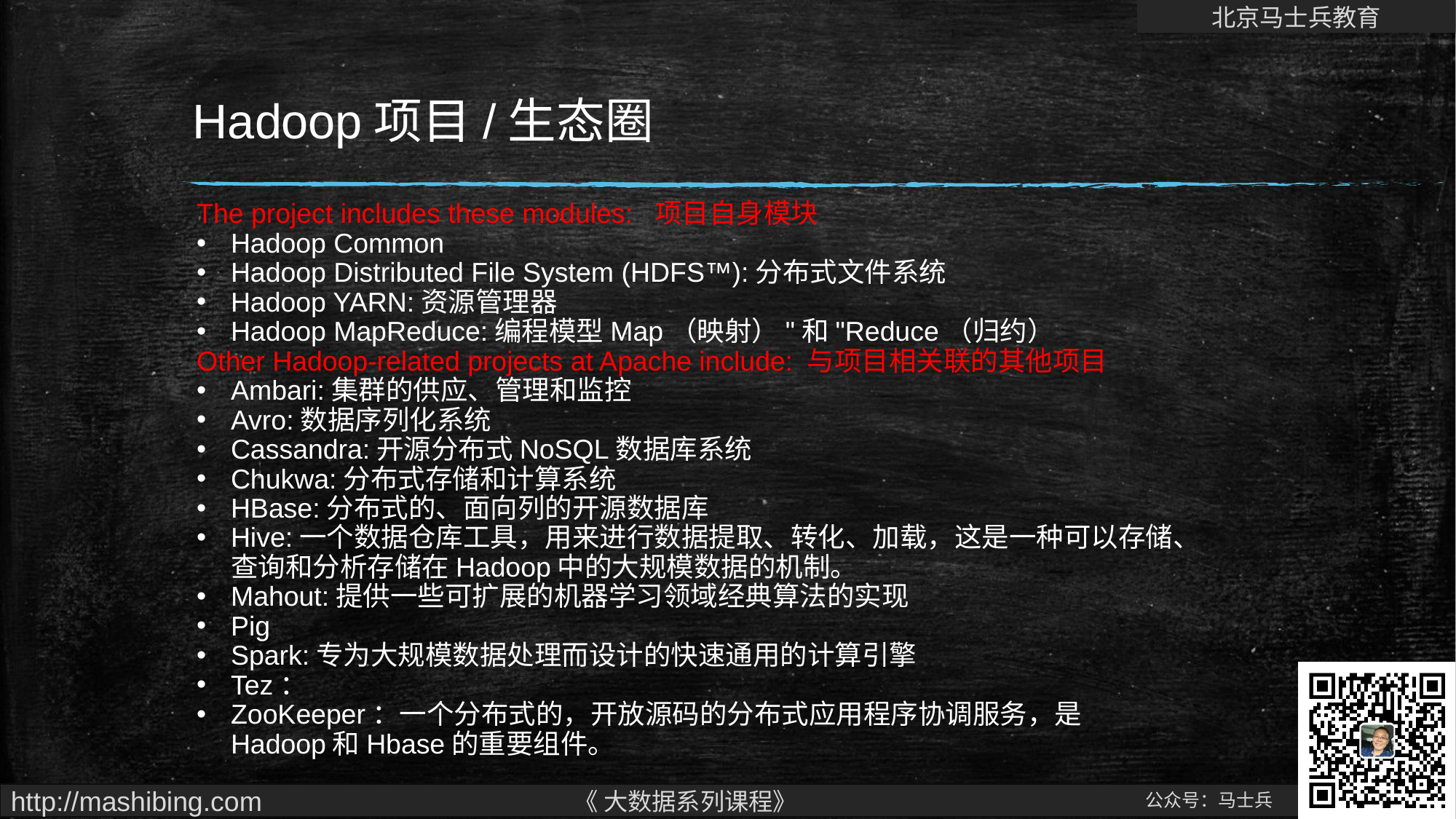

# Hadoop项目/生态圈
The project includes these modules:  项目自身模块
Hadoop Common
Hadoop Distributed File System (HDFS™):分布式文件系统
Hadoop YARN:资源管理器
Hadoop MapReduce:编程模型Map（映射）"和"Reduce（归约）
Other Hadoop-related projects at Apache include: 与项目相关联的其他项目
Ambari:集群的供应、管理和监控
Avro:数据序列化系统
Cassandra:开源分布式NoSQL数据库系统
Chukwa:分布式存储和计算系统
HBase:分布式的、面向列的开源数据库
Hive:一个数据仓库工具，用来进行数据提取、转化、加载，这是一种可以存储、查询和分析存储在Hadoop中的大规模数据的机制。
Mahout:提供一些可扩展的机器学习领域经典算法的实现
Pig
Spark:专为大规模数据处理而设计的快速通用的计算引擎
Tez：
ZooKeeper：一个分布式的，开放源码的分布式应用程序协调服务，是Hadoop和Hbase的重要组件。